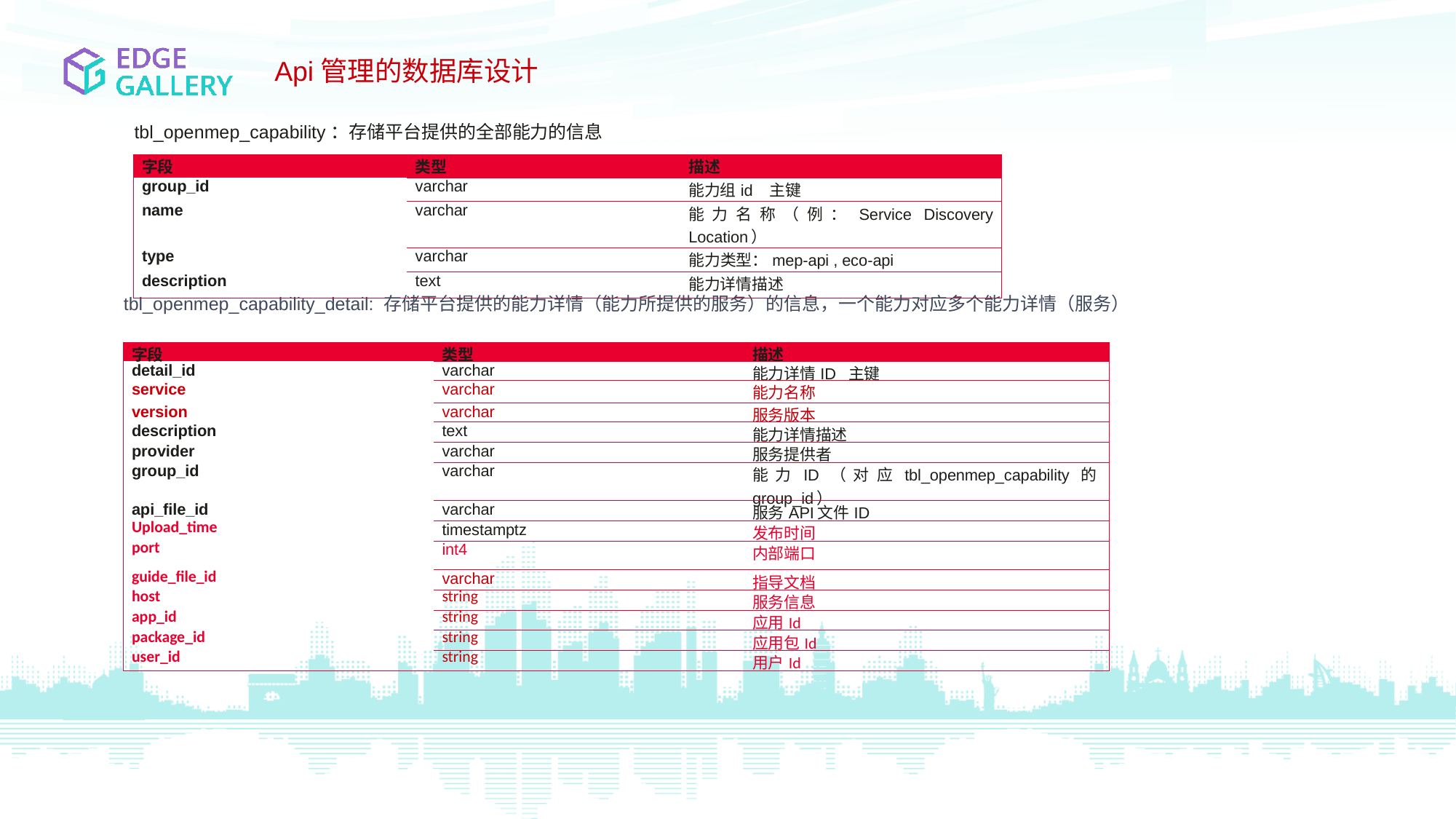

Api管理的数据库设计
tbl_openmep_capability：存储平台提供的全部能力的信息
| 字段 | 类型 | 描述 |
| --- | --- | --- |
| group\_id | varchar | 能力组id 主键 |
| name | varchar | 能力名称（例：Service Discovery Location） |
| type | varchar | 能力类型：mep-api , eco-api |
| description | text | 能力详情描述 |
tbl_openmep_capability_detail: 存储平台提供的能力详情（能力所提供的服务）的信息，一个能力对应多个能力详情（服务）

| 字段 | 类型 | 描述 |
| --- | --- | --- |
| detail\_id | varchar | 能力详情ID 主键 |
| service | varchar | 能力名称 |
| version | varchar | 服务版本 |
| description | text | 能力详情描述 |
| provider | varchar | 服务提供者 |
| group\_id | varchar | 能力ID（对应tbl\_openmep\_capability的group\_id） |
| api\_file\_id | varchar | 服务API文件ID |
| Upload\_time | timestamptz | 发布时间 |
| port | int4 | 内部端口 |
| guide\_file\_id | varchar | 指导文档 |
| host | string | 服务信息 |
| app\_id | string | 应用Id |
| package\_id | string | 应用包Id |
| user\_id | string | 用户Id |